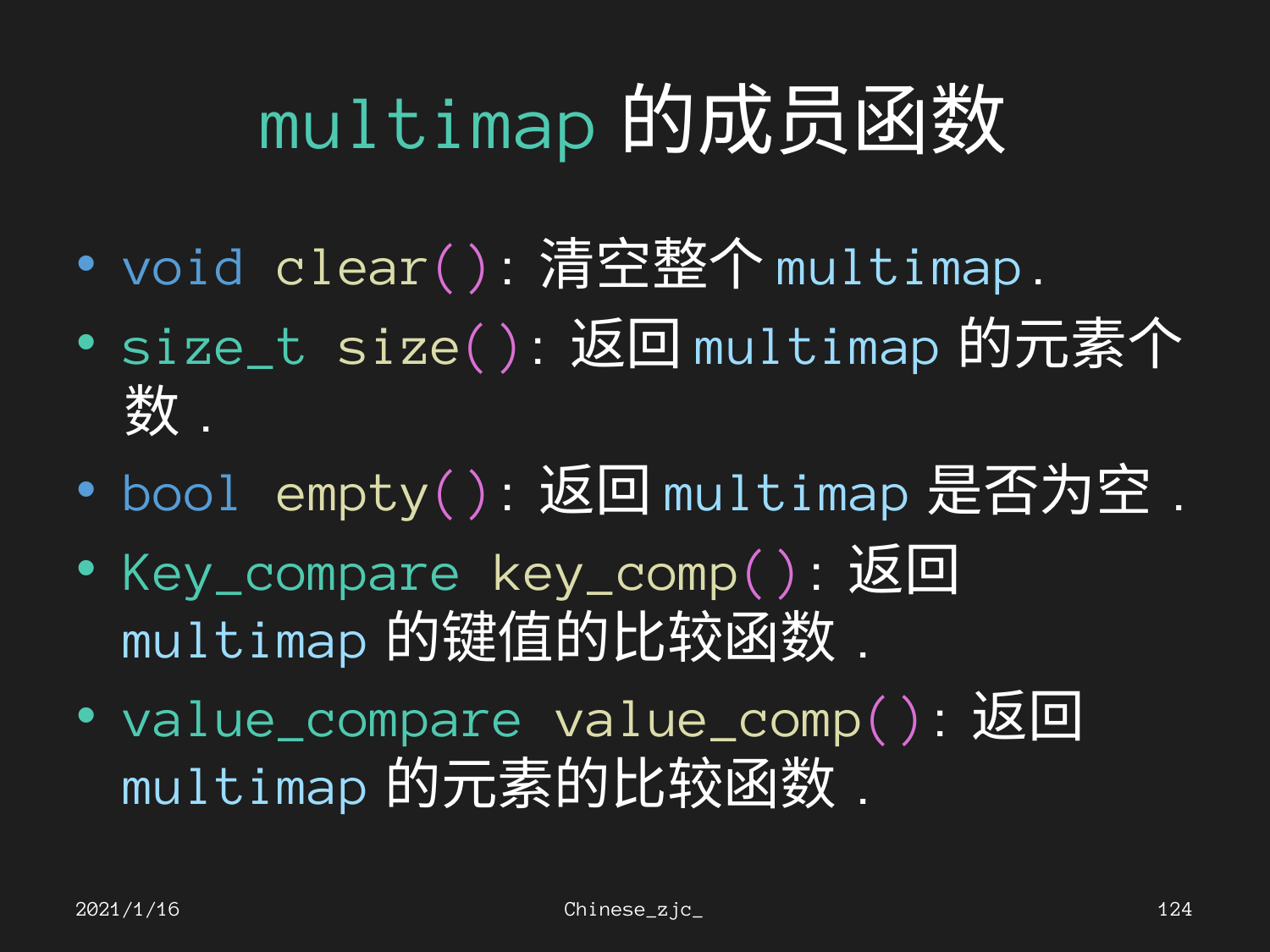

# multimap的成员函数
void clear():清空整个multimap.
size_t size():返回multimap的元素个数.
bool empty():返回multimap是否为空.
Key_compare key_comp():返回multimap的键值的比较函数.
value_compare value_comp():返回multimap的元素的比较函数.
2021/1/16
Chinese_zjc_
124